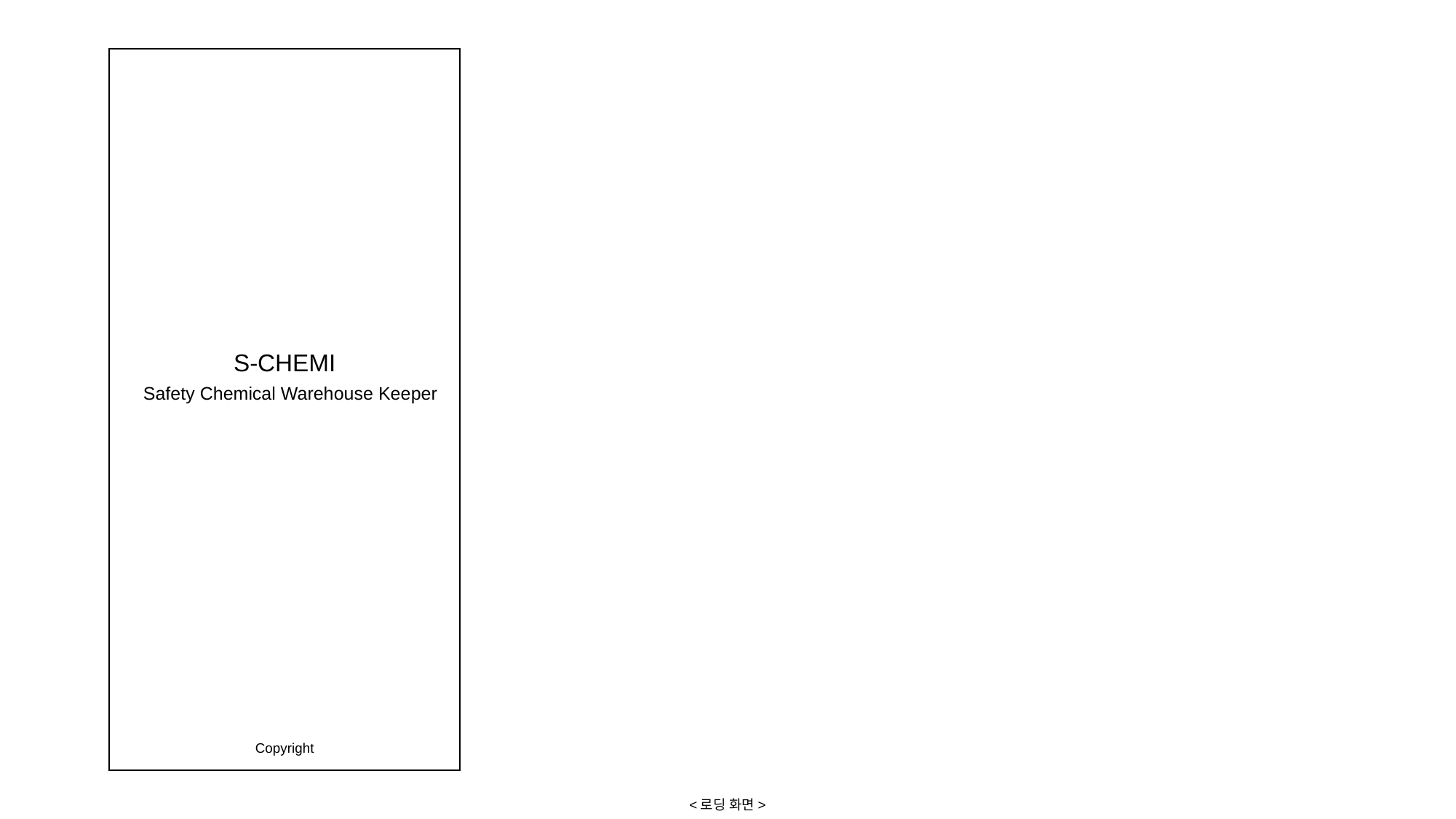

S-CHEMI
Safety Chemical Warehouse Keeper
Copyright
<로딩 화면>